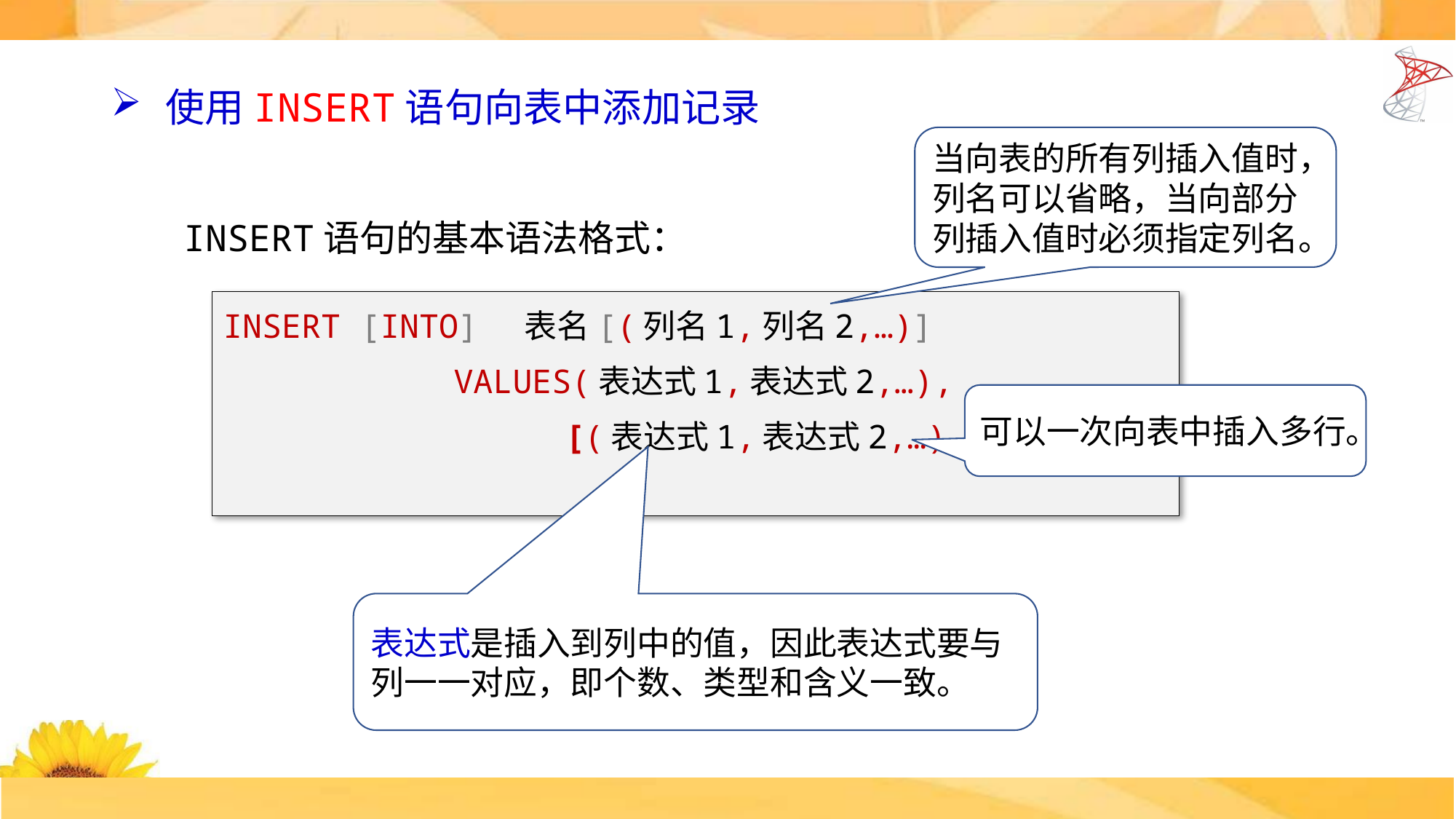

# 使用INSERT语句向表中添加记录
当向表的所有列插入值时，列名可以省略，当向部分列插入值时必须指定列名。
 INSERT语句的基本语法格式：

INSERT [INTO]  表名[(列名1,列名2,…)]
   	VALUES(表达式1,表达式2,…),
            [(表达式1,表达式2,…),
             …]

可以一次向表中插入多行。
表达式是插入到列中的值，因此表达式要与列一一对应，即个数、类型和含义一致。